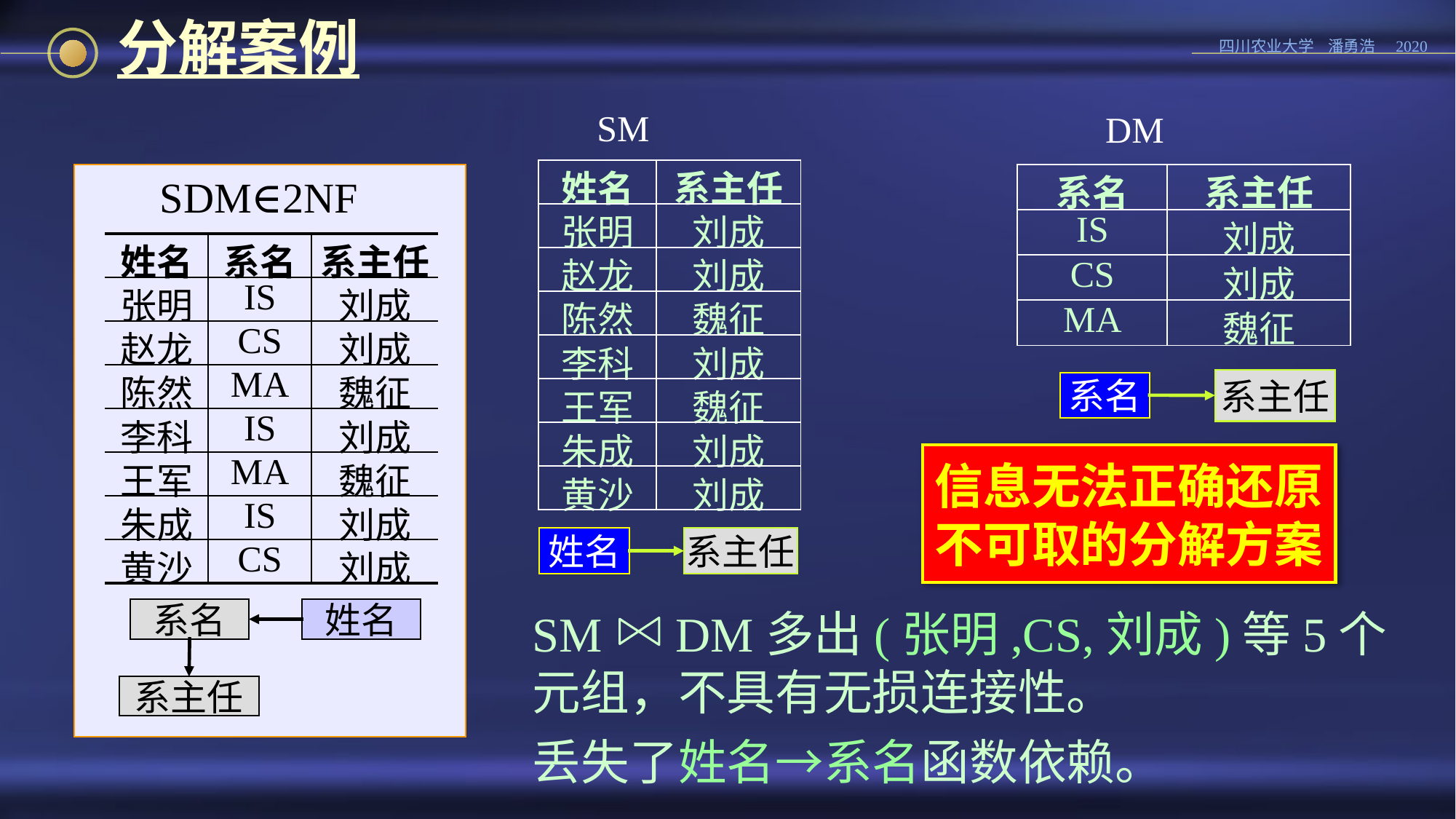

# 分解案例
SM
DM
| 姓名 | 系主任 |
| --- | --- |
| 张明 | 刘成 |
| 赵龙 | 刘成 |
| 陈然 | 魏征 |
| 李科 | 刘成 |
| 王军 | 魏征 |
| 朱成 | 刘成 |
| 黄沙 | 刘成 |

| 系名 | 系主任 |
| --- | --- |
| IS | 刘成 |
| CS | 刘成 |
| MA | 魏征 |
SDM∈2NF
| 姓名 | 系名 | 系主任 |
| --- | --- | --- |
| 张明 | IS | 刘成 |
| 赵龙 | CS | 刘成 |
| 陈然 | MA | 魏征 |
| 李科 | IS | 刘成 |
| 王军 | MA | 魏征 |
| 朱成 | IS | 刘成 |
| 黄沙 | CS | 刘成 |
系主任
系名
信息无法正确还原
不可取的分解方案
姓名
系主任
系名
姓名
SM      DM多出(张明,CS,刘成)等5个元组，不具有无损连接性。
丢失了姓名→系名函数依赖。

系主任